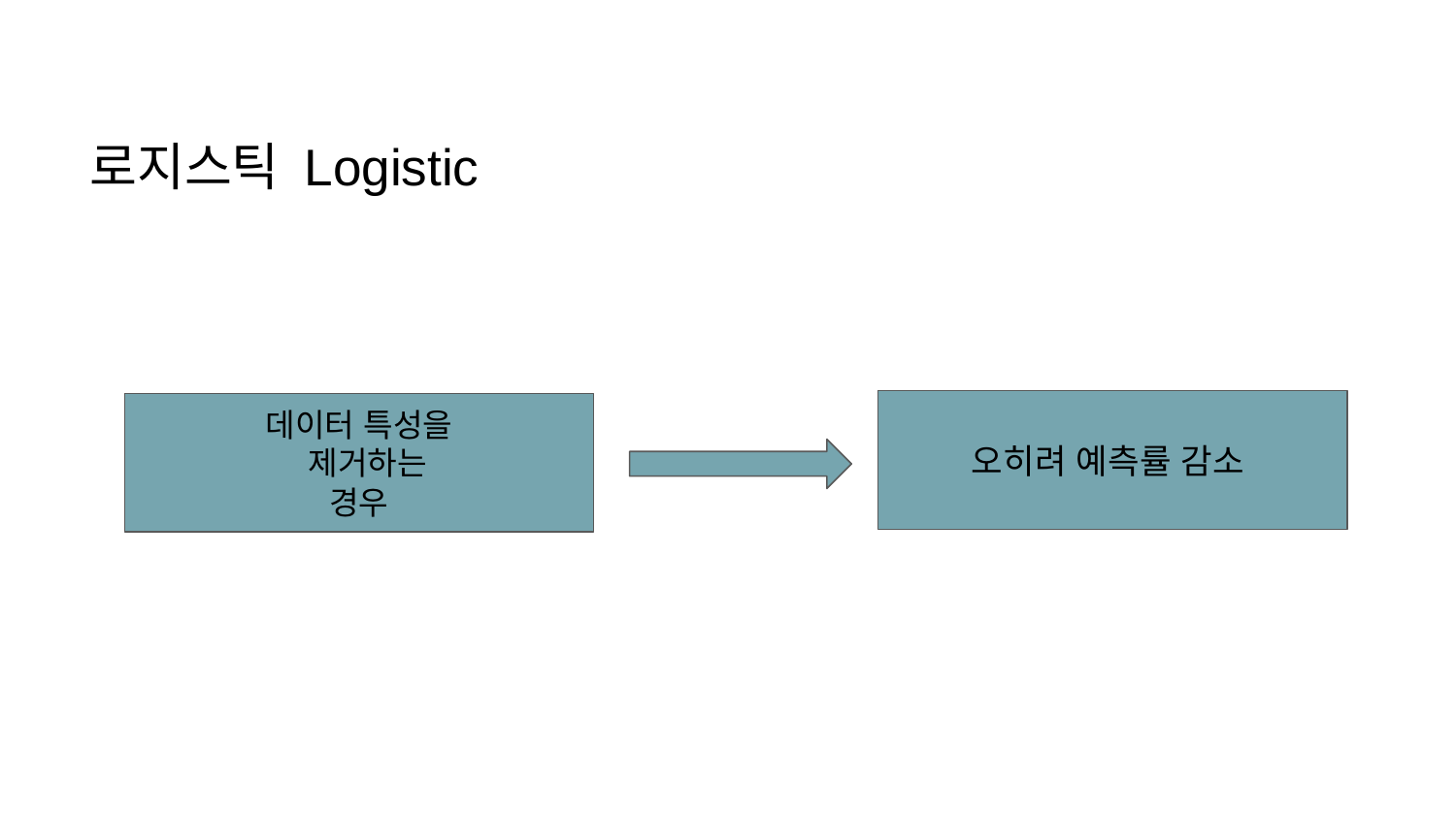

# 로지스틱 Logistic

오히려 예측률 감소
데이터 특성을
 제거하는
경우